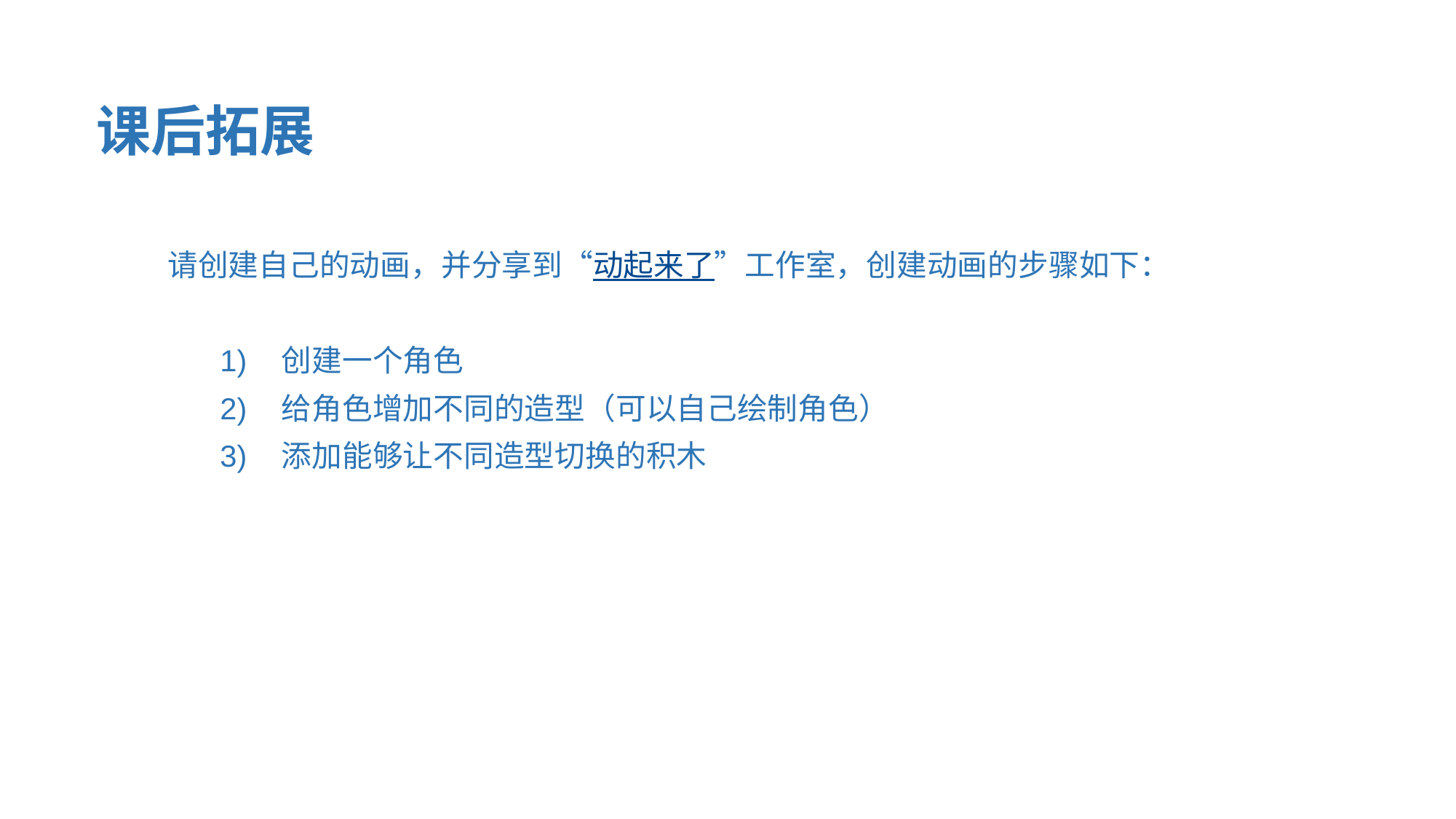

课后拓展
请创建自己的动画，并分享到“动起来了”工作室，创建动画的步骤如下：

创建一个角色
给角色增加不同的造型（可以自己绘制角色）
添加能够让不同造型切换的积木